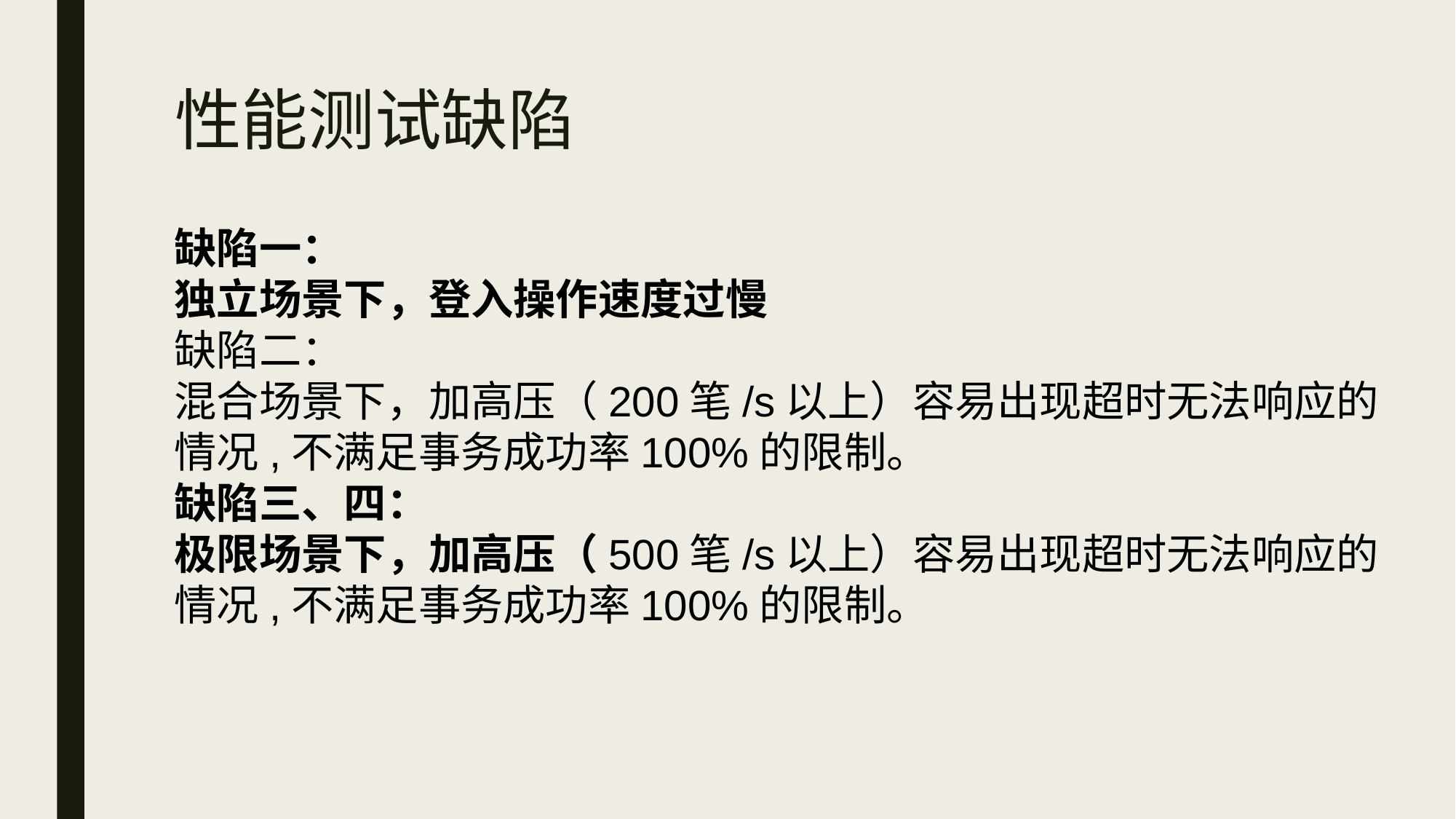

性能测试缺陷
缺陷一：独立场景下，登入操作速度过慢 缺陷二：混合场景下，加高压（200笔/s以上）容易出现超时无法响应的情况,不满足事务成功率100%的限制。
缺陷三、四：极限场景下，加高压（500笔/s以上）容易出现超时无法响应的情况,不满足事务成功率100%的限制。